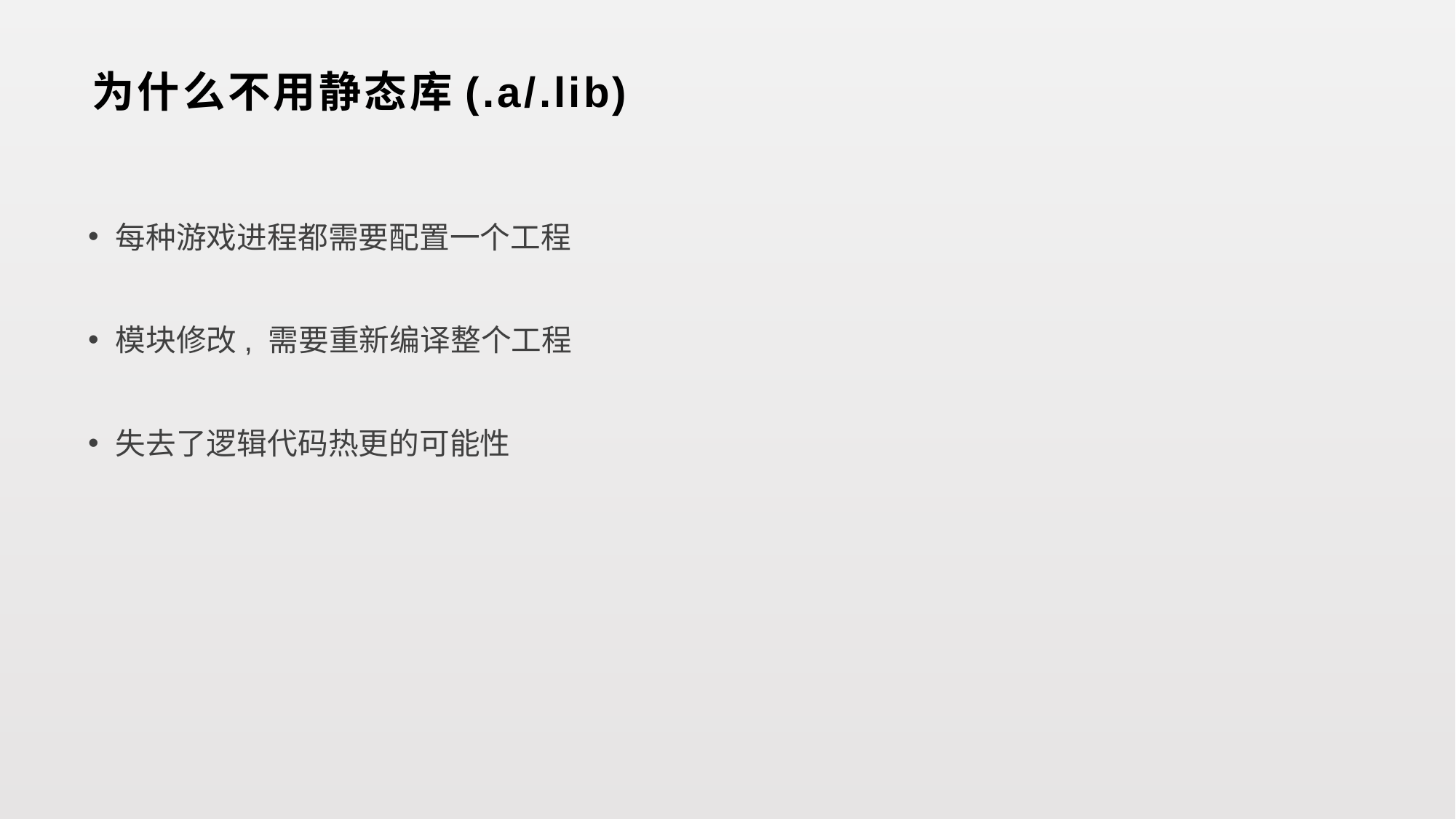

为什么不用静态库(.a/.lib)

每种游戏进程都需要配置一个工程

模块修改, 需要重新编译整个工程

失去了逻辑代码热更的可能性